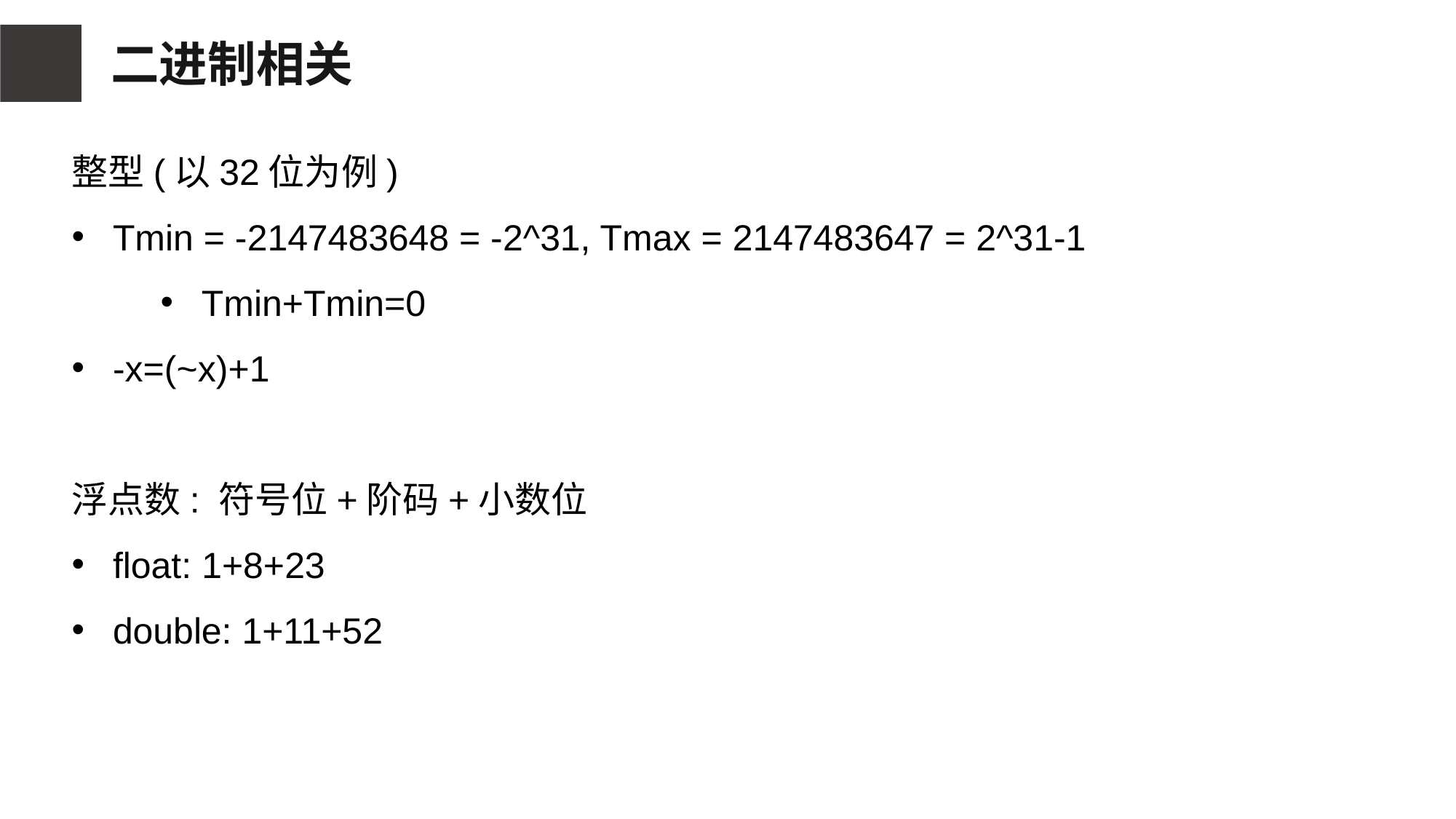

二进制相关
整型(以32位为例)
Tmin = -2147483648 = -2^31, Tmax = 2147483647 = 2^31-1
Tmin+Tmin=0
-x=(~x)+1

浮点数: 符号位+阶码+小数位
float: 1+8+23
double: 1+11+52